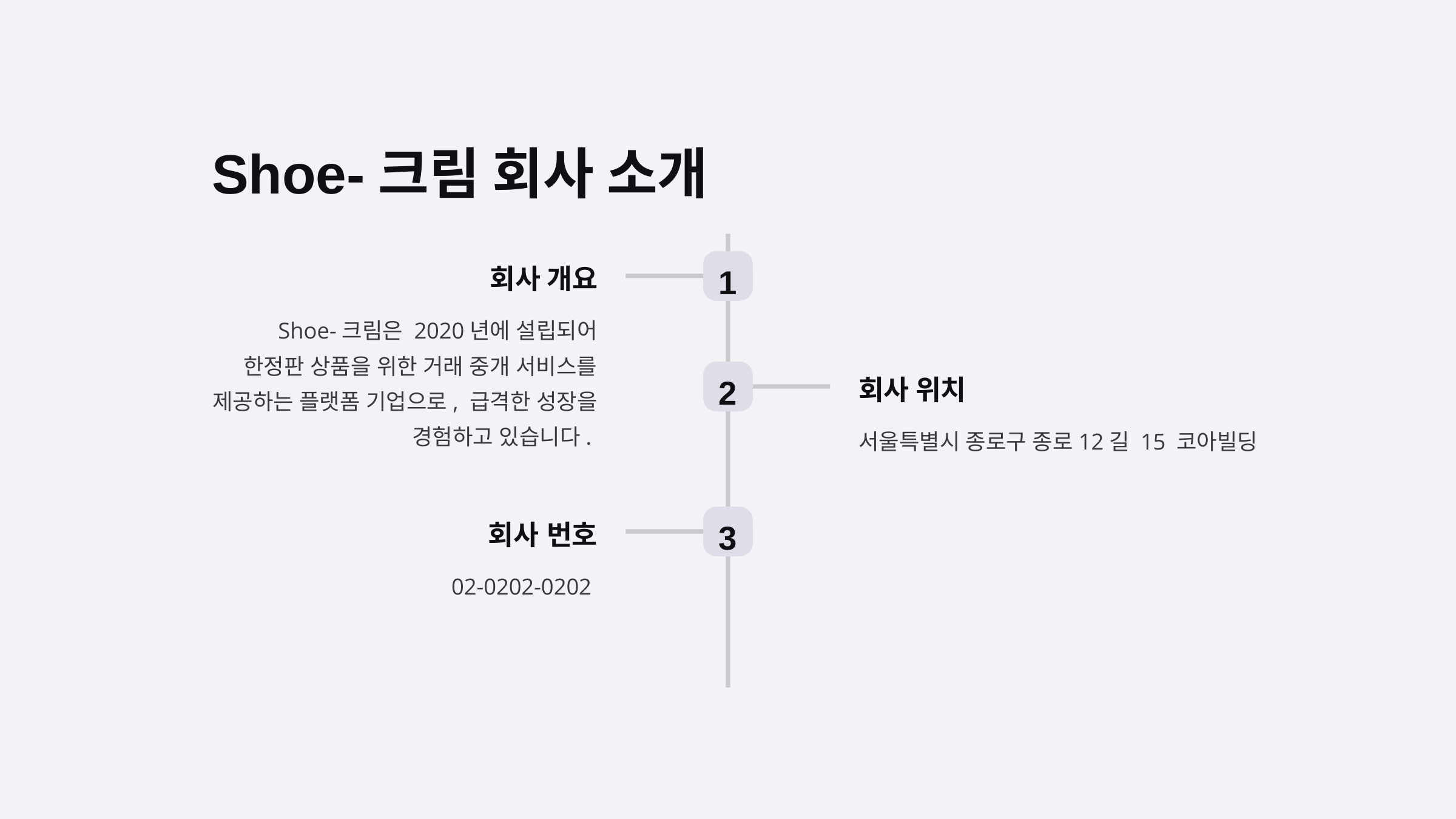

Shoe-크림 회사 소개

1
회사 개요

Shoe-크림은 2020년에 설립되어 한정판 상품을 위한 거래 중개 서비스를 제공하는 플랫폼 기업으로, 급격한 성장을 경험하고 있습니다.

2
회사 위치

서울특별시 종로구 종로12길 15 코아빌딩

3
회사 번호

02-0202-0202